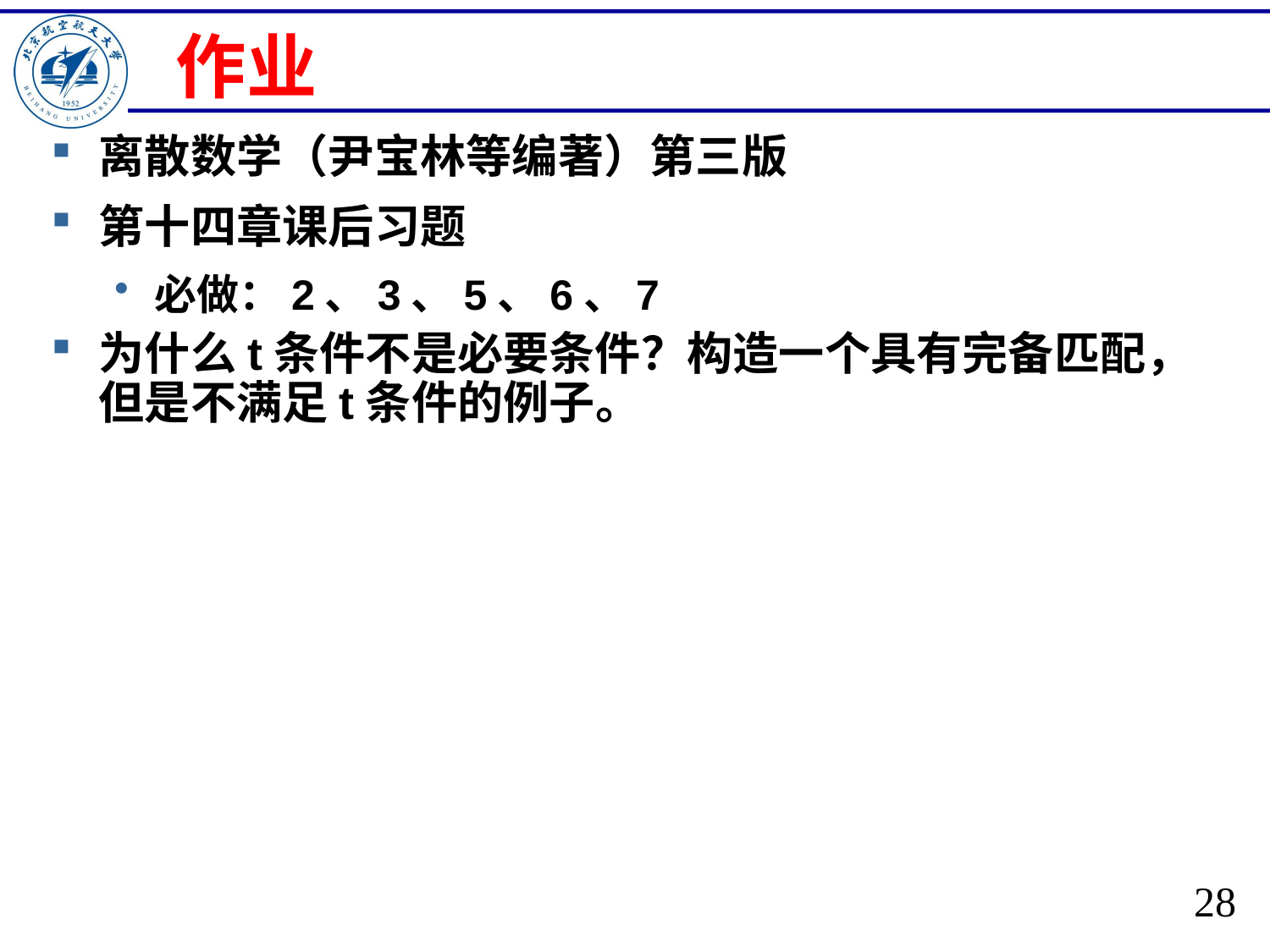

# 作业
离散数学（尹宝林等编著）第三版
第十四章课后习题
必做：2、3、5、6、7
为什么t条件不是必要条件？构造一个具有完备匹配，但是不满足t条件的例子。